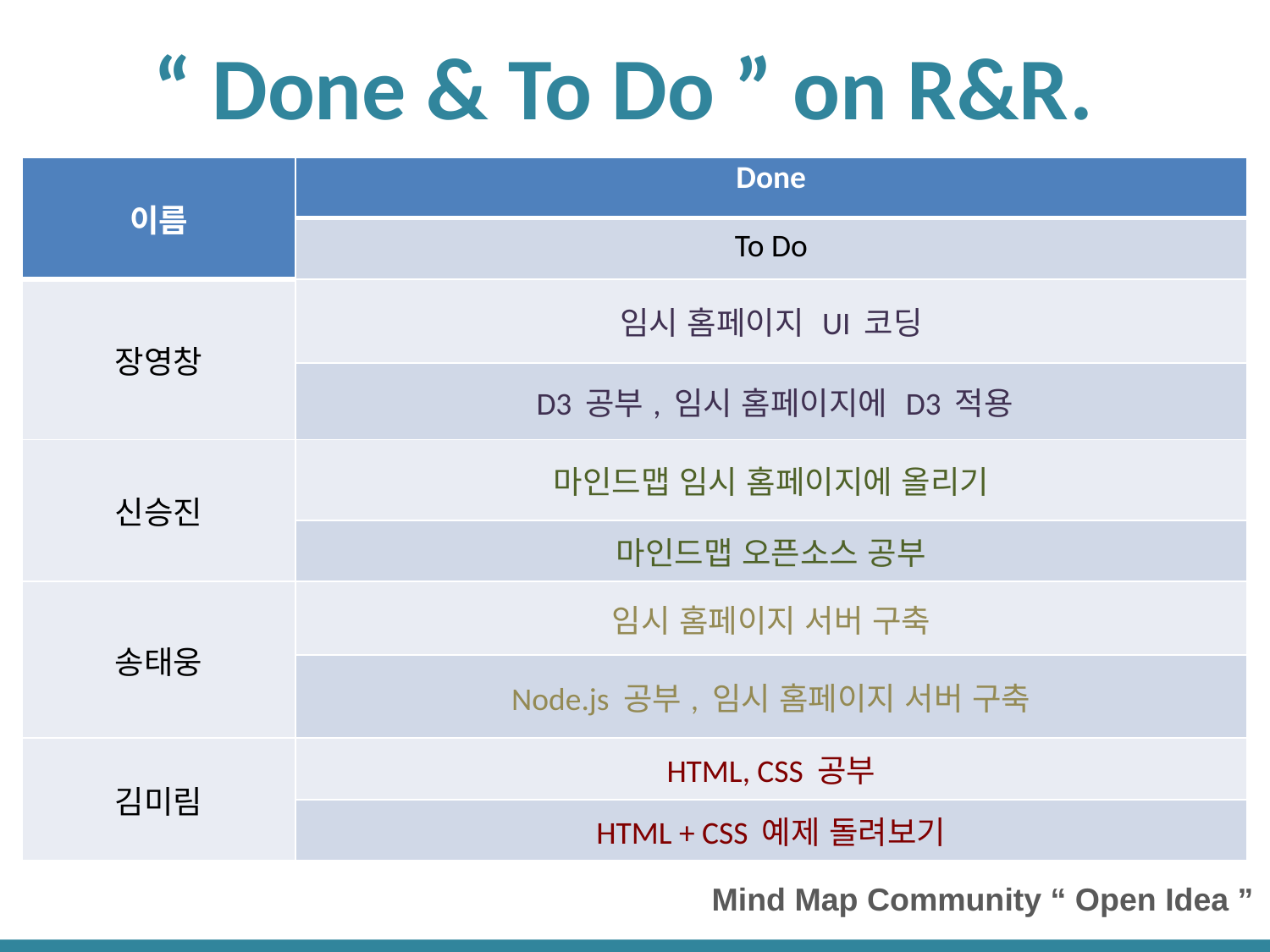

“ Done & To Do ” on R&R.
| 이름 | Done |
| --- | --- |
|  | To Do |
| 장영창 | 임시 홈페이지 UI 코딩 |
|  | D3 공부, 임시 홈페이지에 D3 적용 |
| 신승진 | 마인드맵 임시 홈페이지에 올리기 |
|  | 마인드맵 오픈소스 공부 |
| 송태웅 | 임시 홈페이지 서버 구축 |
|  | Node.js 공부, 임시 홈페이지 서버 구축 |
| 김미림 | HTML, CSS 공부 |
|  | HTML + CSS 예제 돌려보기 |
Mind Map Community “ Open Idea ”